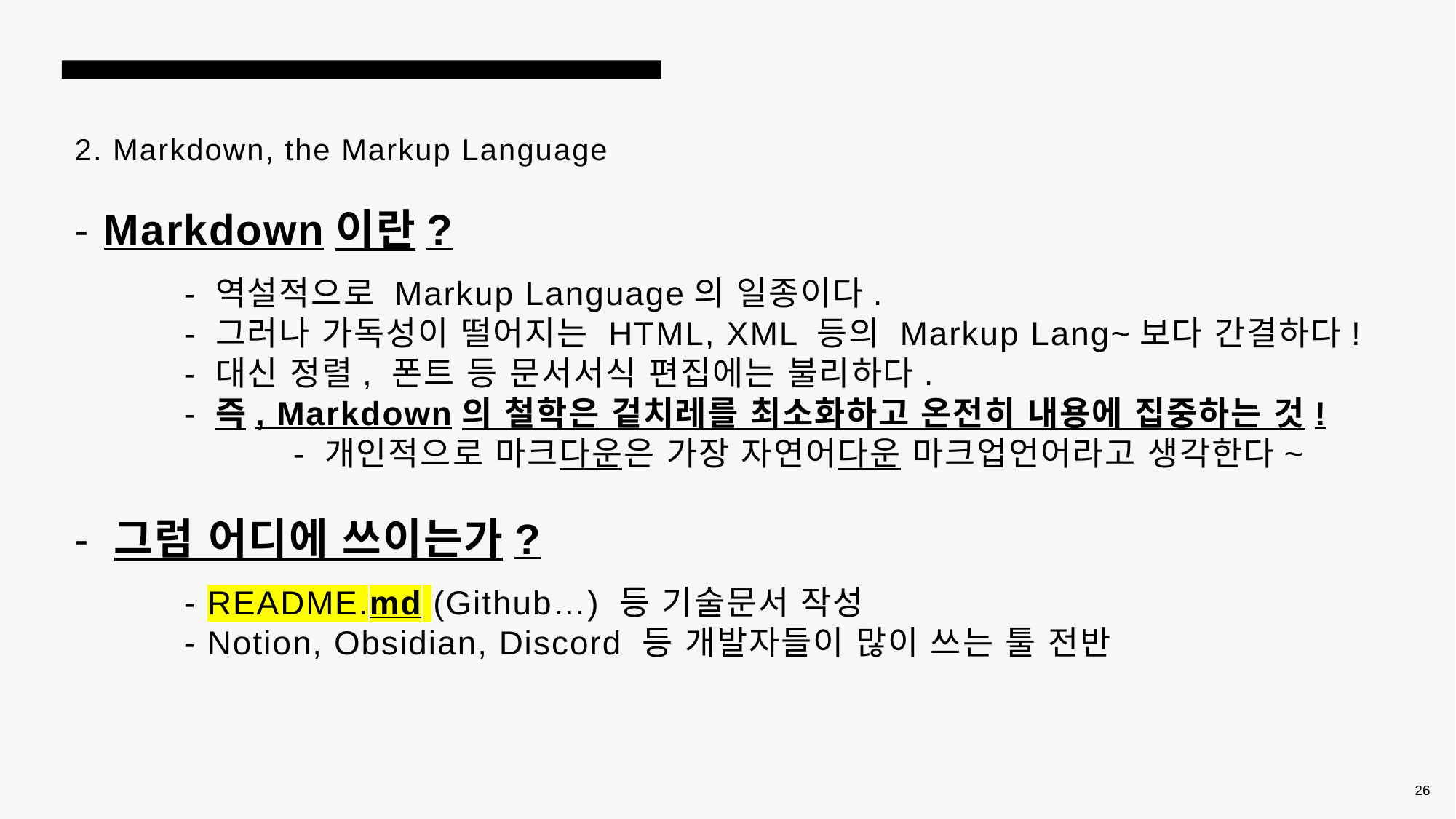

# 2. Markdown, the Markup Language - Markdown이란? - 역설적으로 Markup Language의 일종이다. - 그러나 가독성이 떨어지는 HTML, XML 등의 Markup Lang~보다 간결하다! - 대신 정렬, 폰트 등 문서서식 편집에는 불리하다. - 즉, Markdown의 철학은 겉치레를 최소화하고 온전히 내용에 집중하는 것! - 개인적으로 마크다운은 가장 자연어다운 마크업언어라고 생각한다~ - 그럼 어디에 쓰이는가? - README.md (Github…) 등 기술문서 작성 - Notion, Obsidian, Discord 등 개발자들이 많이 쓰는 툴 전반
26